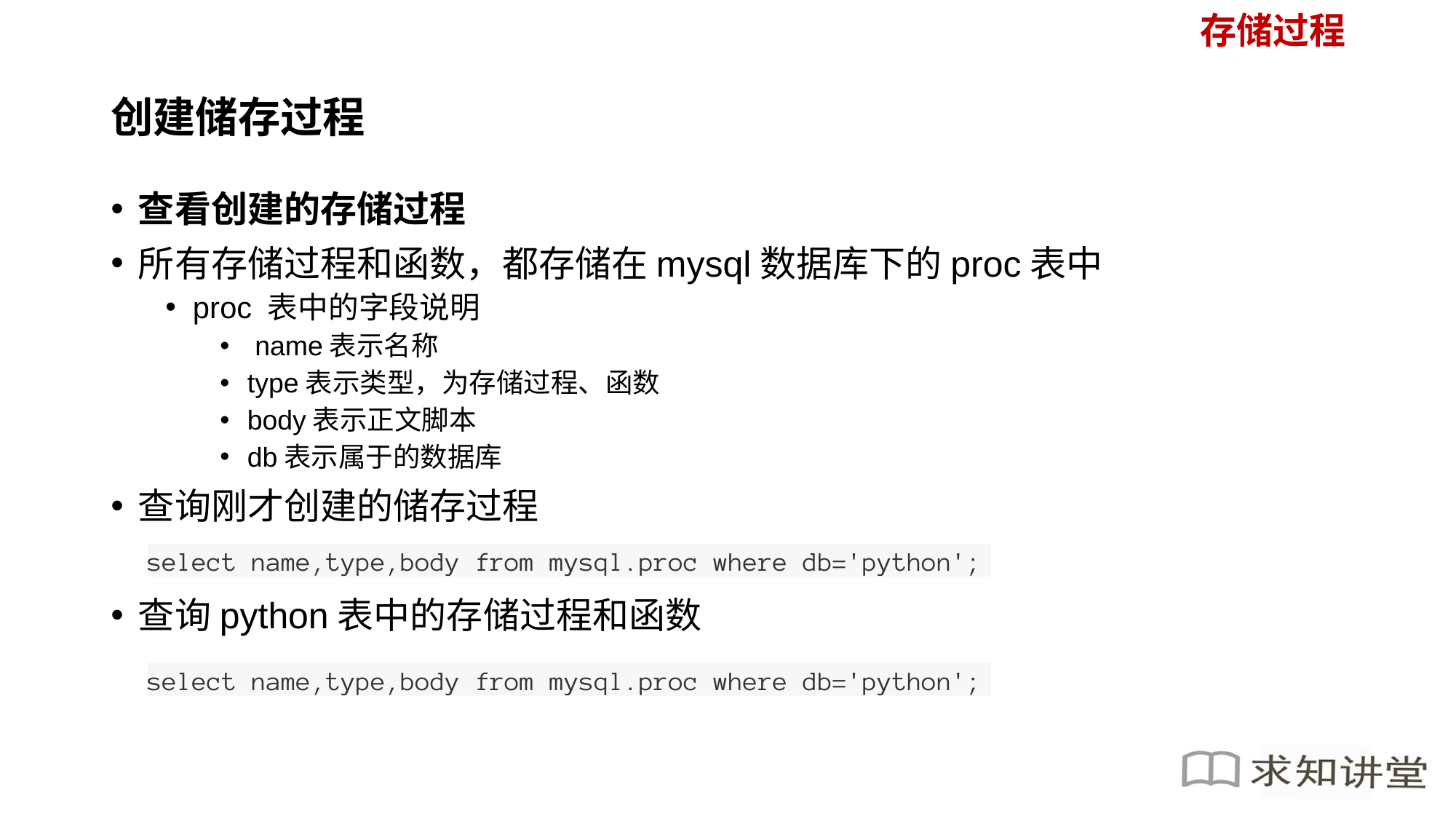

存储过程
# 创建储存过程
查看创建的存储过程
所有存储过程和函数，都存储在mysql数据库下的proc表中
proc 表中的字段说明
 name表示名称
type表示类型，为存储过程、函数
body表示正文脚本
db表示属于的数据库
查询刚才创建的储存过程

查询python表中的存储过程和函数

select name,type,body from mysql.proc where db='python';
select name,type,body from mysql.proc where db='python';